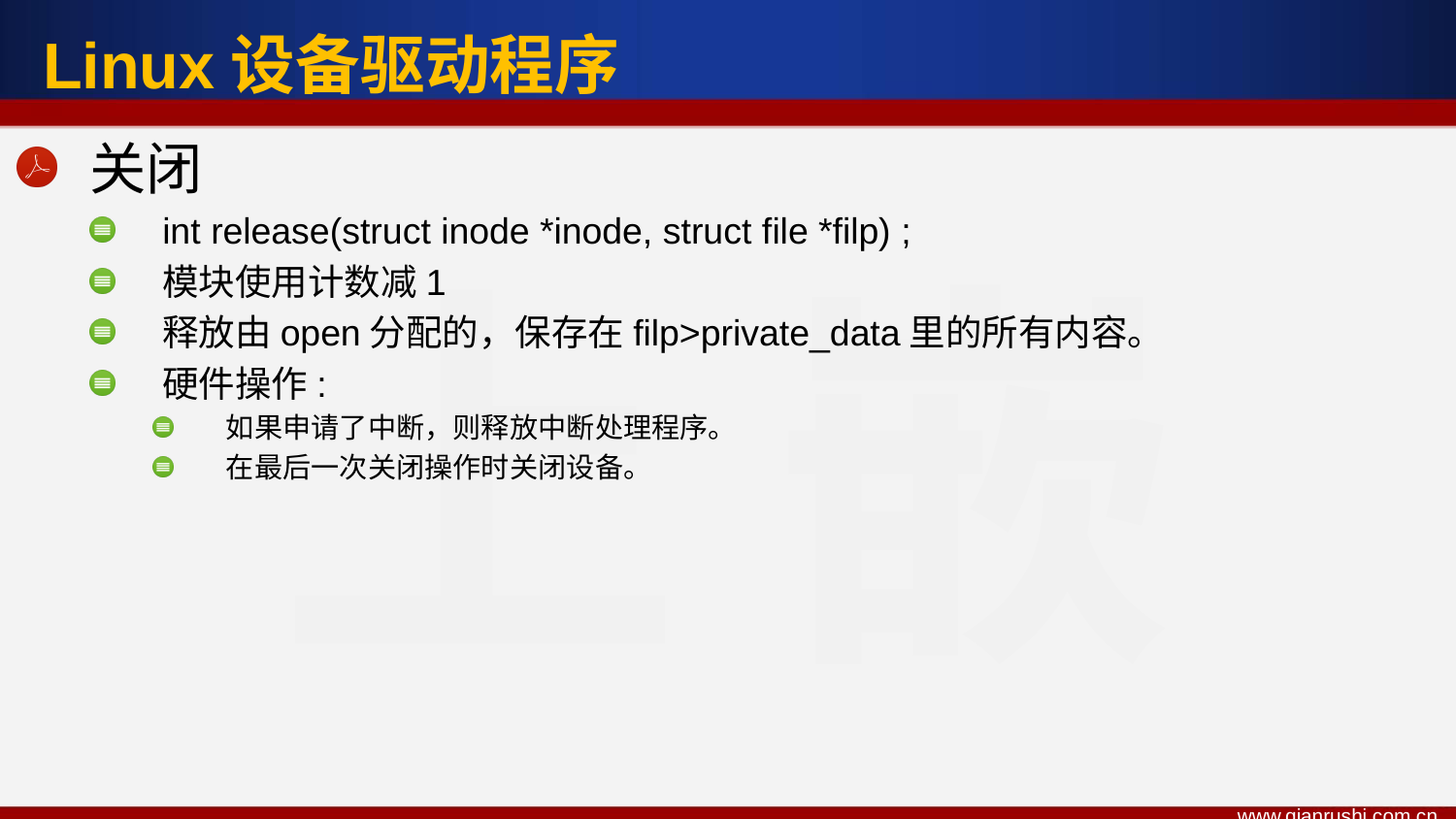

Linux设备驱动程序
关闭
int release(struct inode *inode, struct file *filp) ;
模块使用计数减1
释放由open分配的，保存在filp>private_data里的所有内容。
硬件操作:
如果申请了中断，则释放中断处理程序。
在最后一次关闭操作时关闭设备。